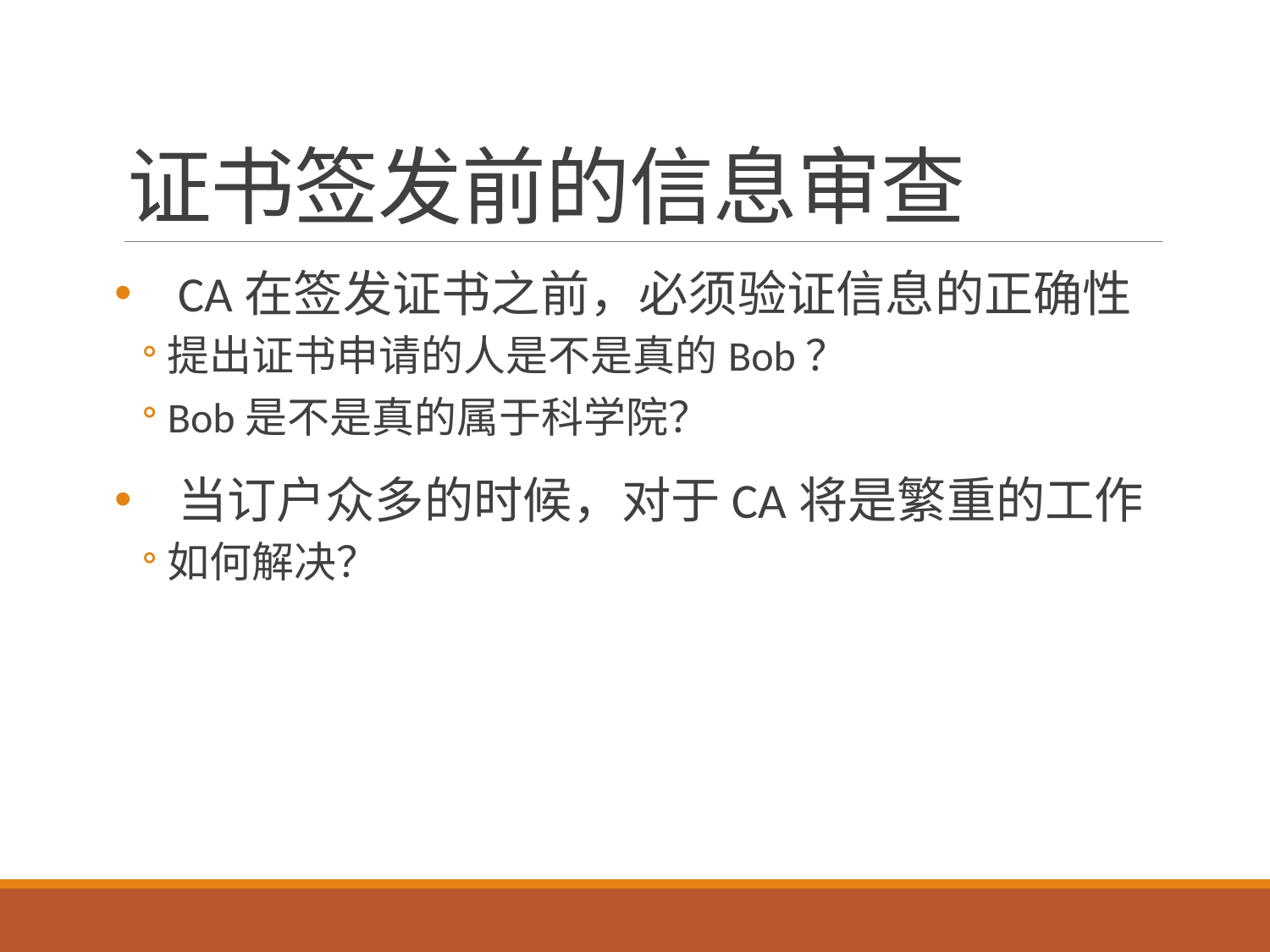

# 证书签发前的信息审查
CA在签发证书之前，必须验证信息的正确性
提出证书申请的人是不是真的Bob？
Bob是不是真的属于科学院？
当订户众多的时候，对于CA将是繁重的工作
如何解决？
24